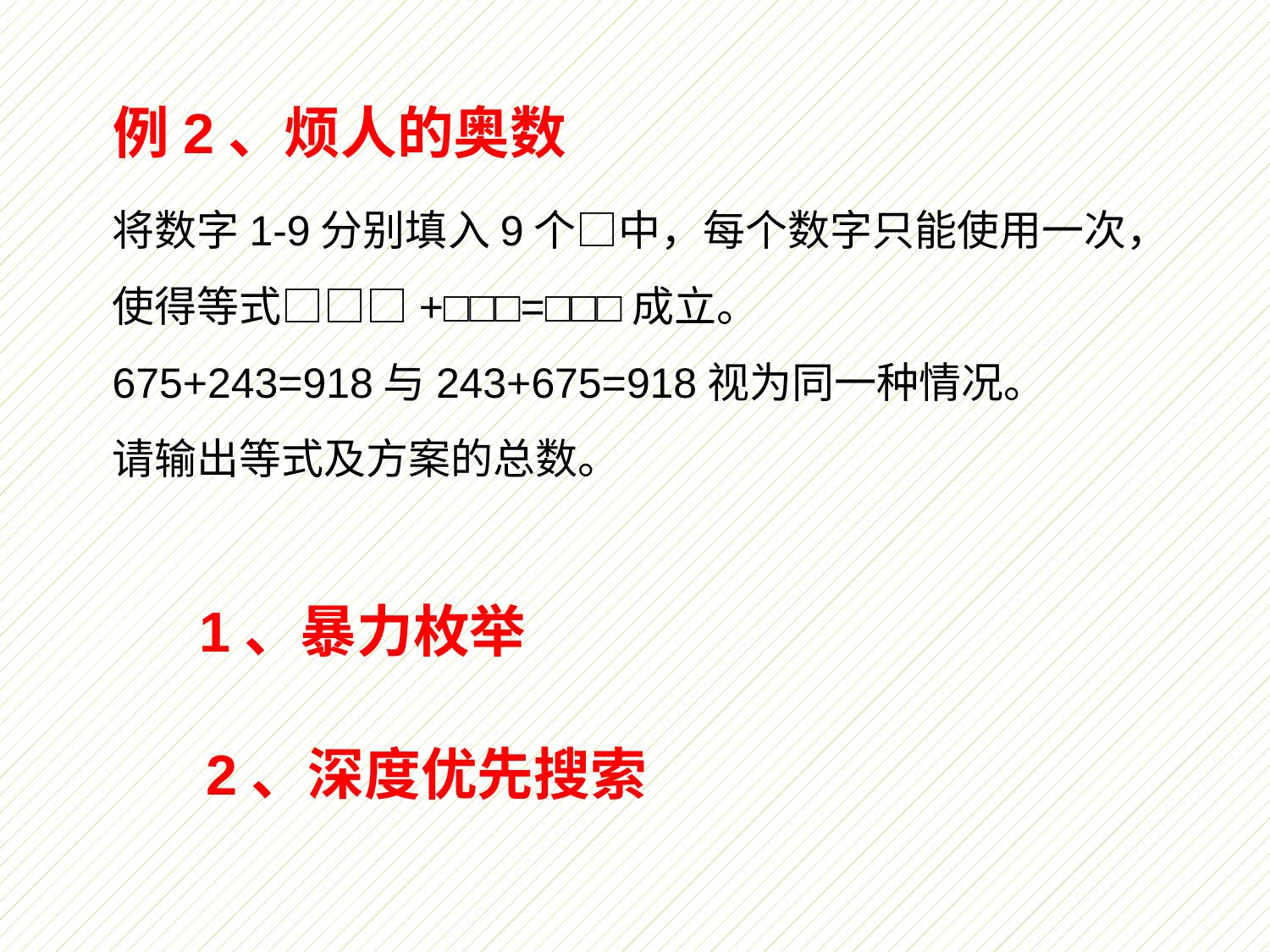

例2、烦人的奥数
将数字1-9分别填入9个□中，每个数字只能使用一次，
使得等式□□□+□□□=□□□成立。
675+243=918与243+675=918视为同一种情况。
请输出等式及方案的总数。

1、暴力枚举
2、深度优先搜索